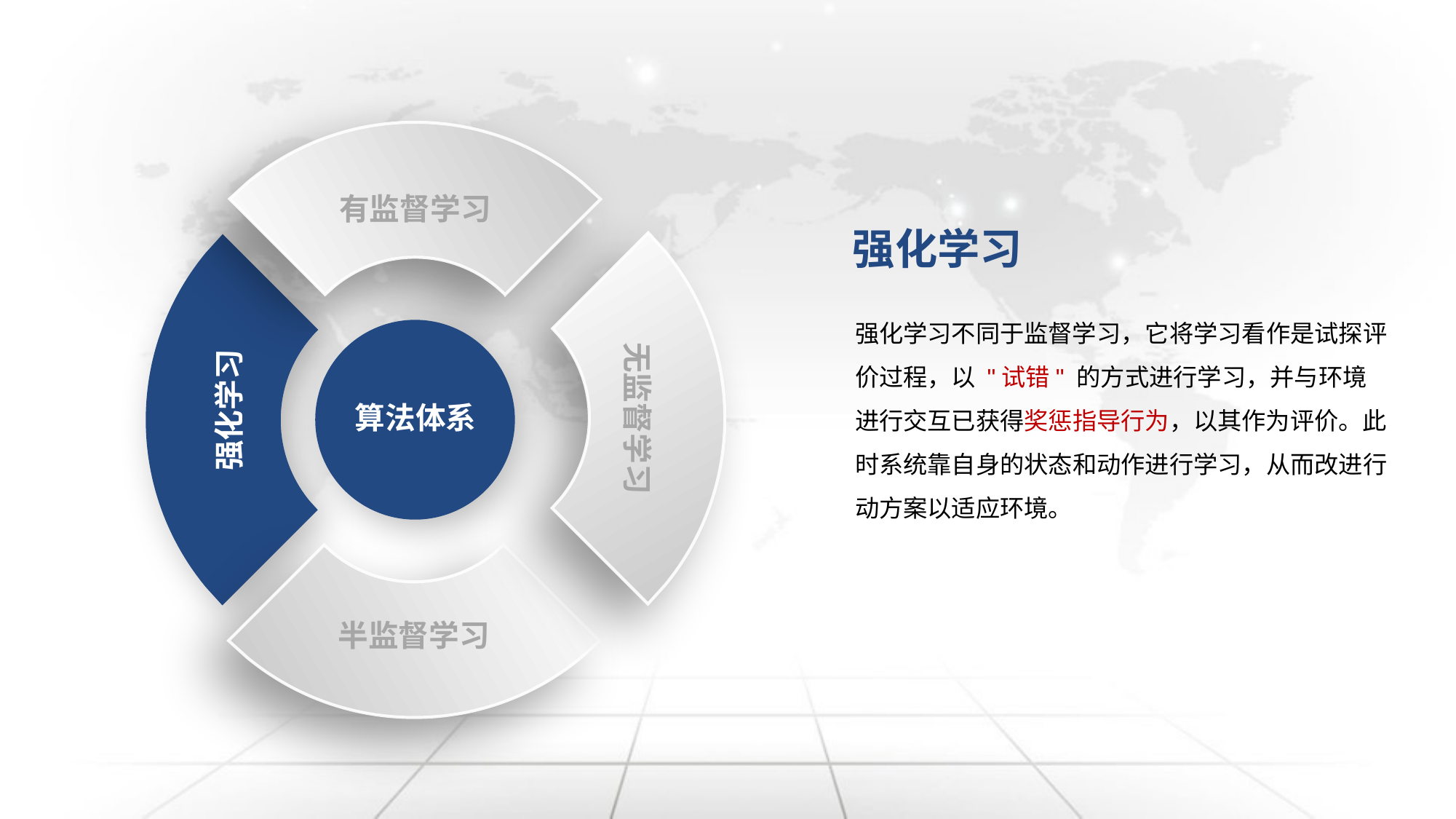

有监督学习
强化学习
强化学习不同于监督学习，它将学习看作是试探评价过程，以 "试错" 的方式进行学习，并与环境进行交互已获得奖惩指导行为，以其作为评价。此时系统靠自身的状态和动作进行学习，从而改进行动方案以适应环境。

无监督学习

强化学习
算法体系

半监督学习